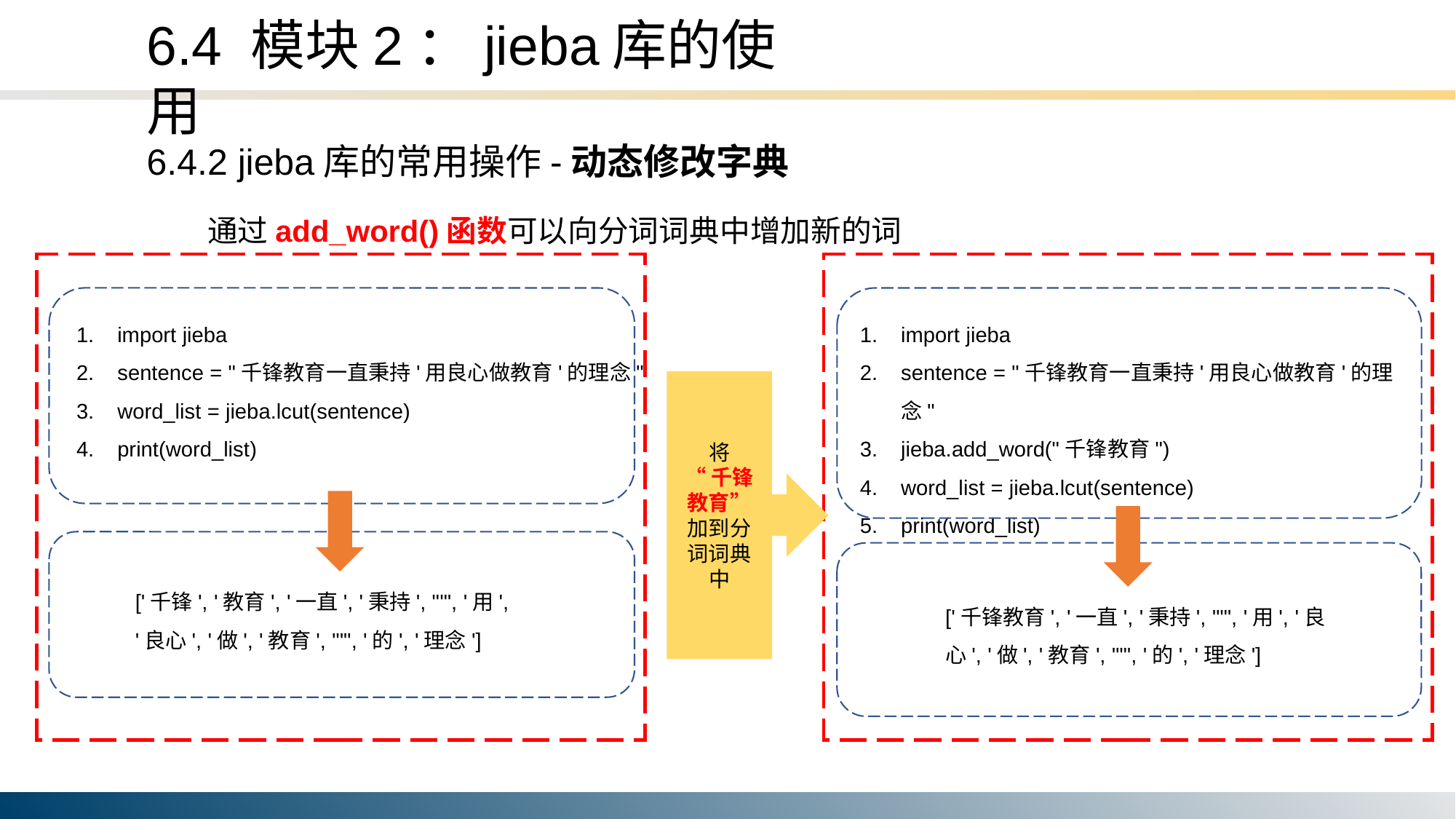

6.4 模块2：jieba库的使用
6.4.2 jieba库的常用操作-动态修改字典
通过add_word()函数可以向分词词典中增加新的词

import jieba
sentence = "千锋教育一直秉持'用良心做教育'的理念"
word_list = jieba.lcut(sentence)
print(word_list)
import jieba
sentence = "千锋教育一直秉持'用良心做教育'的理念"
jieba.add_word("千锋教育")
word_list = jieba.lcut(sentence)
print(word_list)
将
“千锋教育”
加到分词词典中

['千锋', '教育', '一直', '秉持', "'", '用', '良心', '做', '教育', "'", '的', '理念']
['千锋教育', '一直', '秉持', "'", '用', '良心', '做', '教育', "'", '的', '理念']